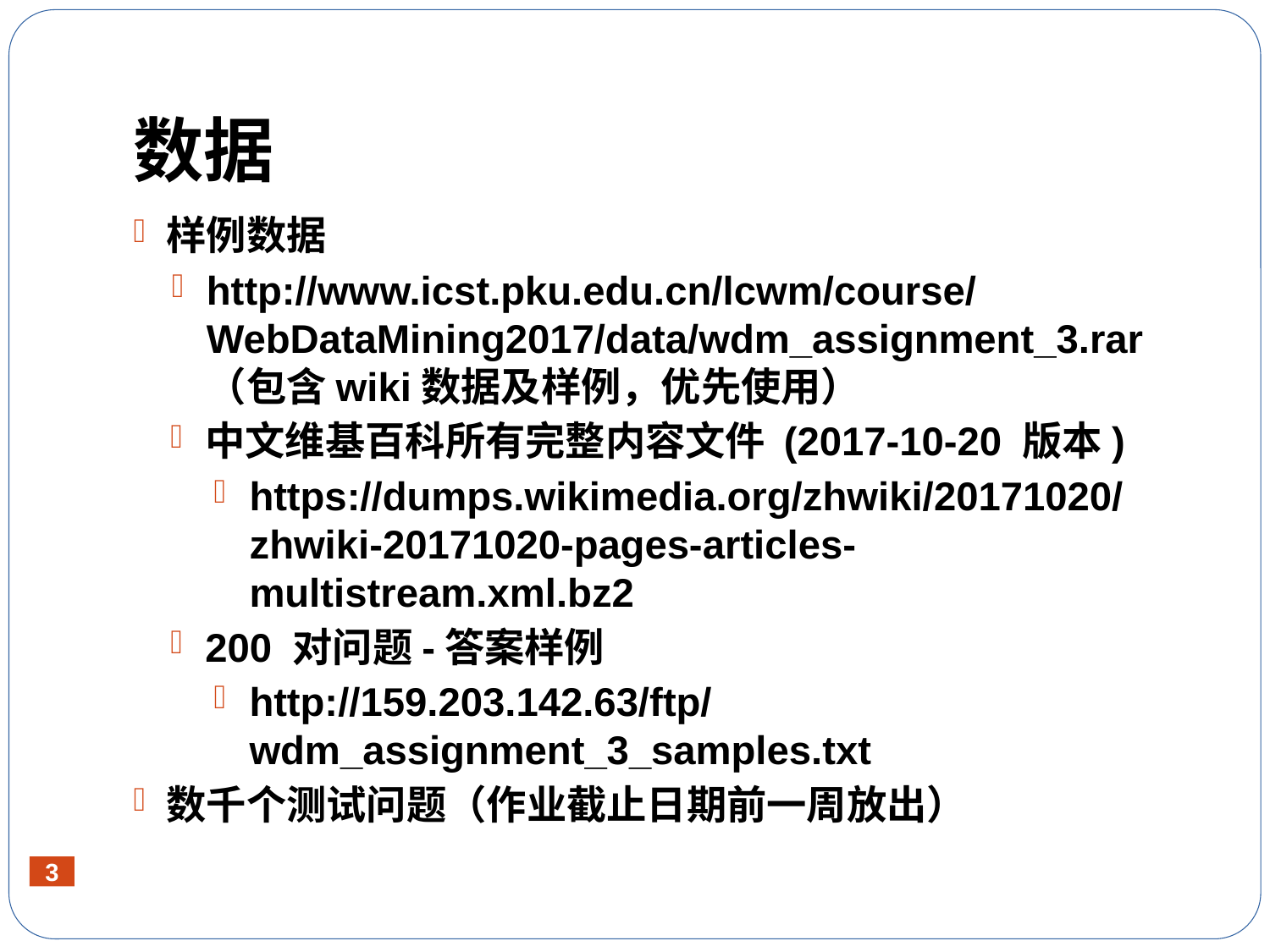

# 数据
样例数据
http://www.icst.pku.edu.cn/lcwm/course/WebDataMining2017/data/wdm_assignment_3.rar （包含wiki数据及样例，优先使用）
中文维基百科所有完整内容文件 (2017-10-20 版本)
https://dumps.wikimedia.org/zhwiki/20171020/zhwiki-20171020-pages-articles-multistream.xml.bz2
200 对问题-答案样例
http://159.203.142.63/ftp/wdm_assignment_3_samples.txt
数千个测试问题（作业截止日期前一周放出）
3